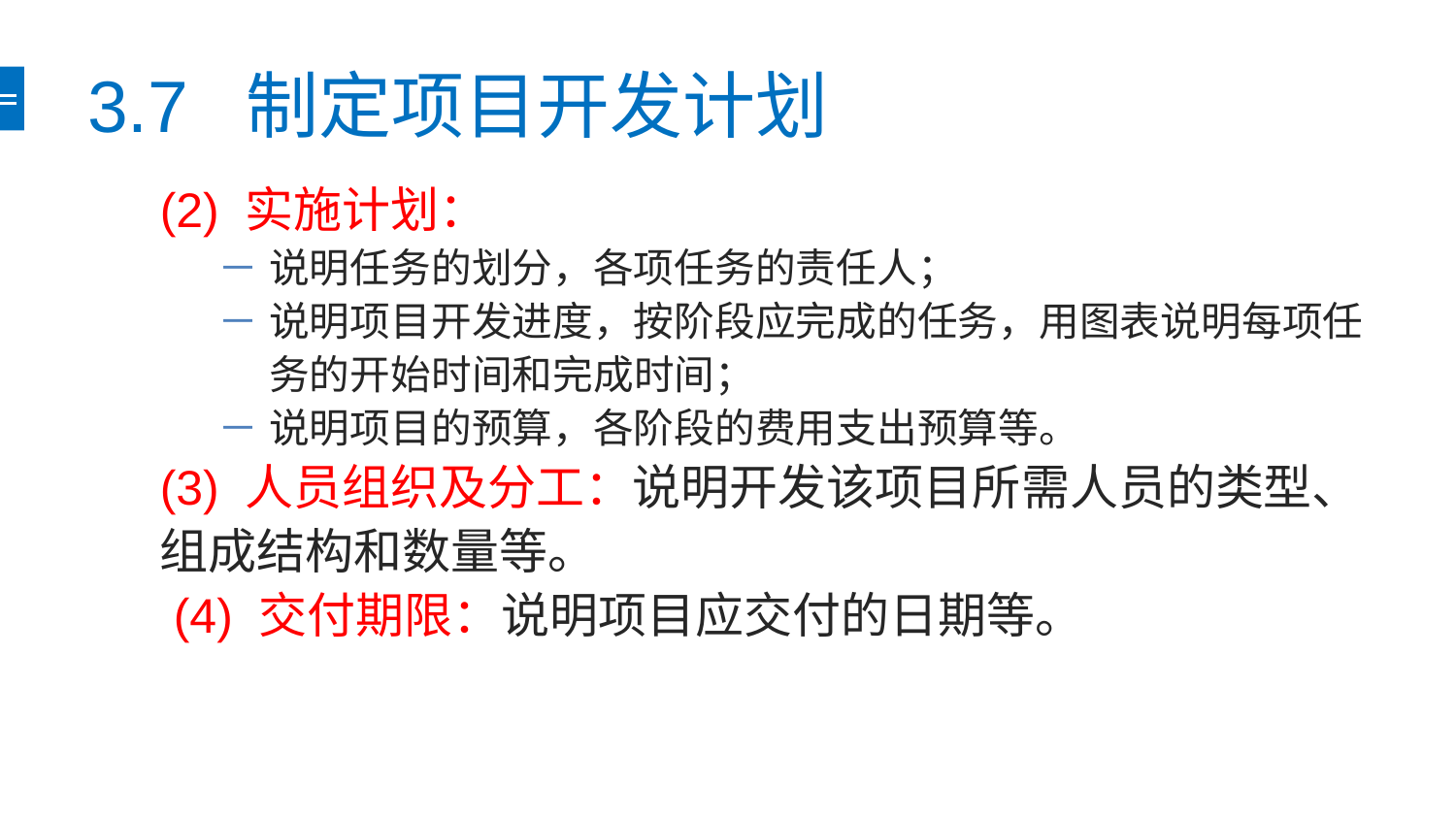

# 3.7  制定项目开发计划
(2) 实施计划：
说明任务的划分，各项任务的责任人；
说明项目开发进度，按阶段应完成的任务，用图表说明每项任务的开始时间和完成时间；
说明项目的预算，各阶段的费用支出预算等。
(3) 人员组织及分工：说明开发该项目所需人员的类型、组成结构和数量等。
 (4) 交付期限：说明项目应交付的日期等。